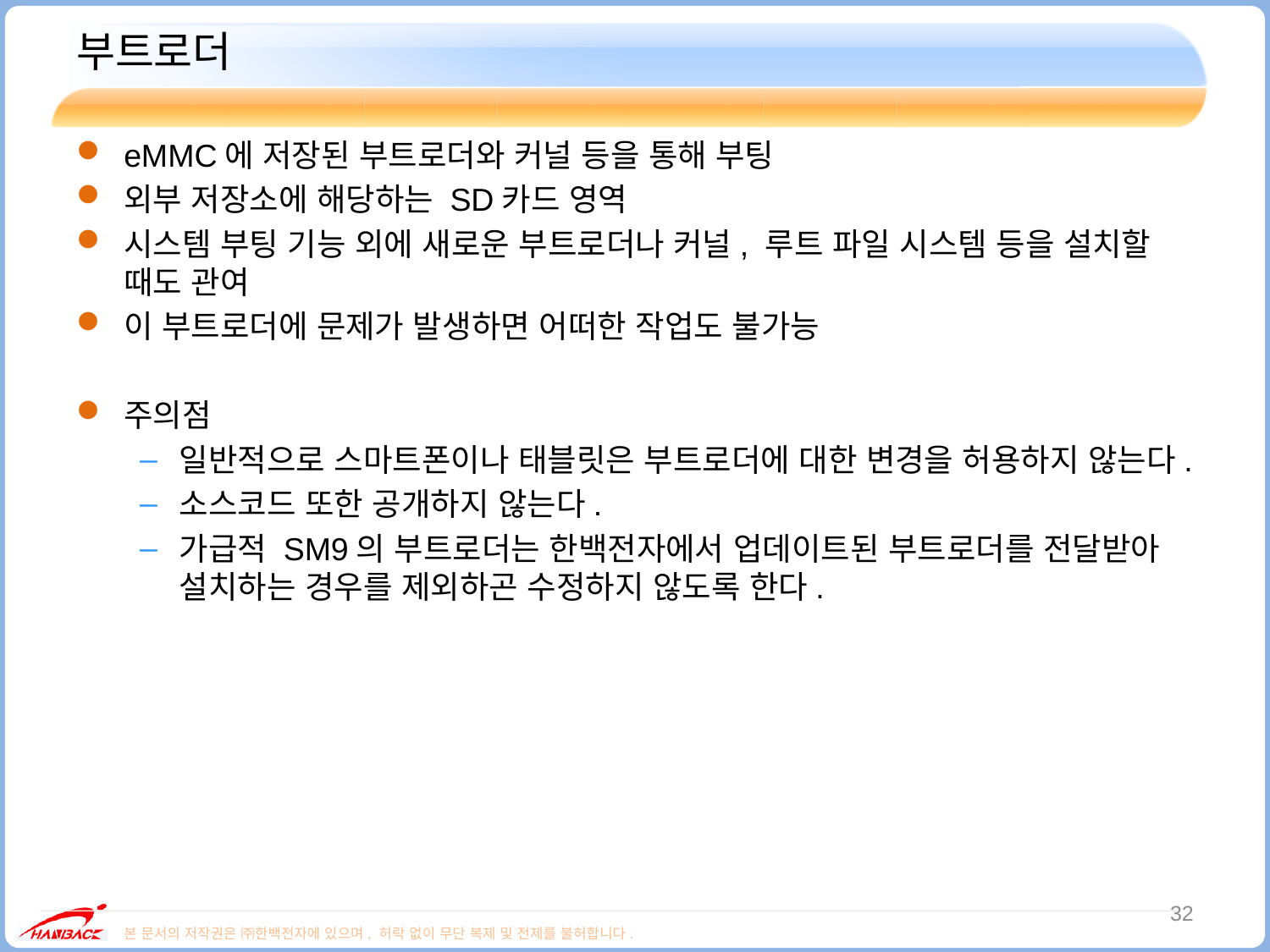

# 부트로더
eMMC에 저장된 부트로더와 커널 등을 통해 부팅
외부 저장소에 해당하는 SD카드 영역
시스템 부팅 기능 외에 새로운 부트로더나 커널, 루트 파일 시스템 등을 설치할 때도 관여
이 부트로더에 문제가 발생하면 어떠한 작업도 불가능

주의점
일반적으로 스마트폰이나 태블릿은 부트로더에 대한 변경을 허용하지 않는다.
소스코드 또한 공개하지 않는다.
가급적 SM9의 부트로더는 한백전자에서 업데이트된 부트로더를 전달받아 설치하는 경우를 제외하곤 수정하지 않도록 한다.
32